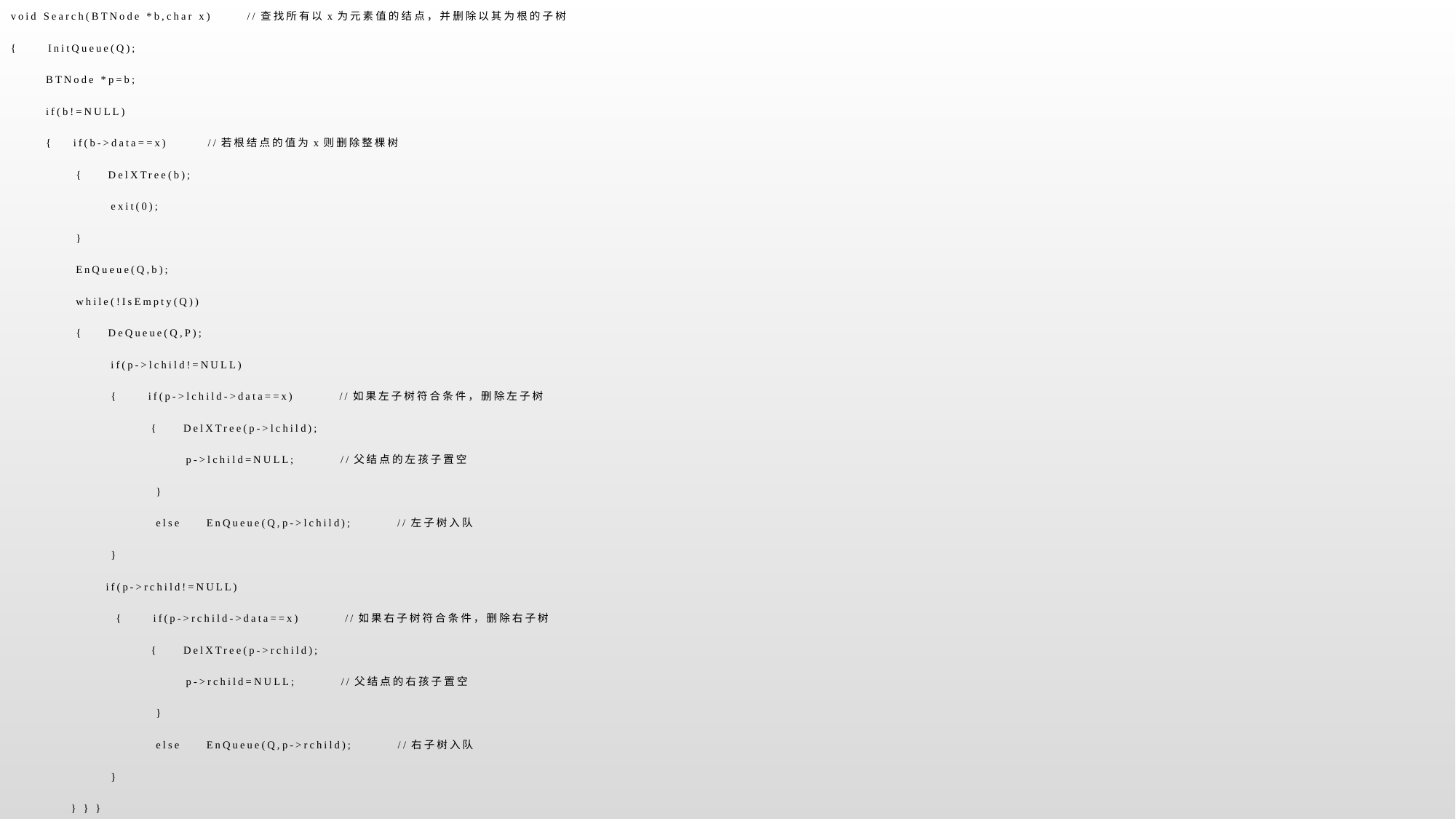

void Search(BTNode *b,char x)       //查找所有以x为元素值的结点，并删除以其为根的子树
{      InitQueue(Q);
       BTNode *p=b;
       if(b!=NULL)
       {    if(b->data==x)        //若根结点的值为x则删除整棵树
             {     DelXTree(b);
                    exit(0);
             }
             EnQueue(Q,b);
             while(!IsEmpty(Q))
             {     DeQueue(Q,P);
                    if(p->lchild!=NULL)
                    {      if(p->lchild->data==x)         //如果左子树符合条件，删除左子树
                            {     DelXTree(p->lchild);
                                   p->lchild=NULL;         //父结点的左孩子置空
                             }
                             else     EnQueue(Q,p->lchild);         //左子树入队
                    }
                   if(p->rchild!=NULL)
                     {      if(p->rchild->data==x)         //如果右子树符合条件，删除右子树
                            {     DelXTree(p->rchild);
                                   p->rchild=NULL;         //父结点的右孩子置空
                             }
                             else     EnQueue(Q,p->rchild);         //右子树入队
                    }
            } } }